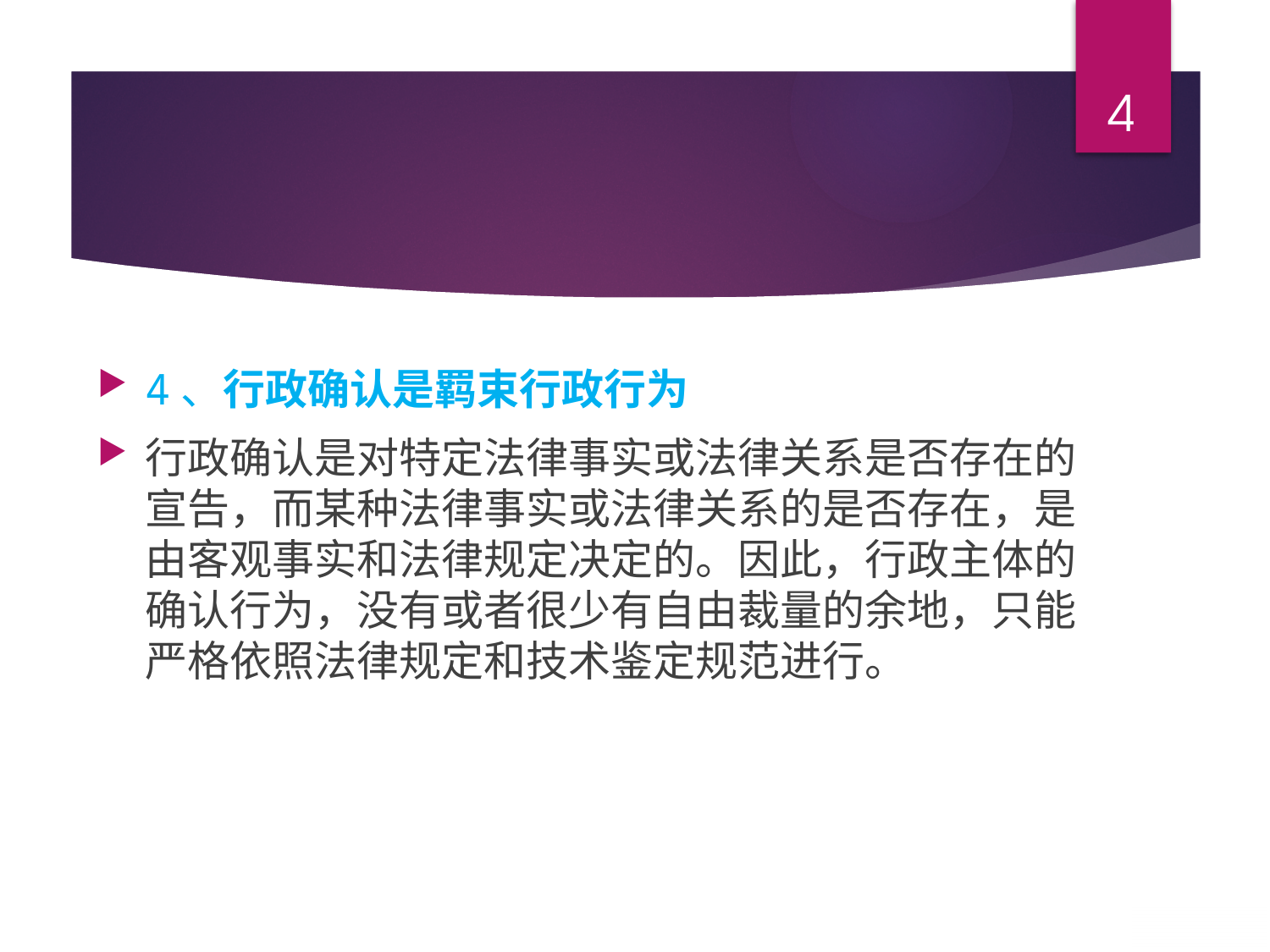

4
#
4、行政确认是羁束行政行为
行政确认是对特定法律事实或法律关系是否存在的宣告，而某种法律事实或法律关系的是否存在，是由客观事实和法律规定决定的。因此，行政主体的确认行为，没有或者很少有自由裁量的余地，只能严格依照法律规定和技术鉴定规范进行。